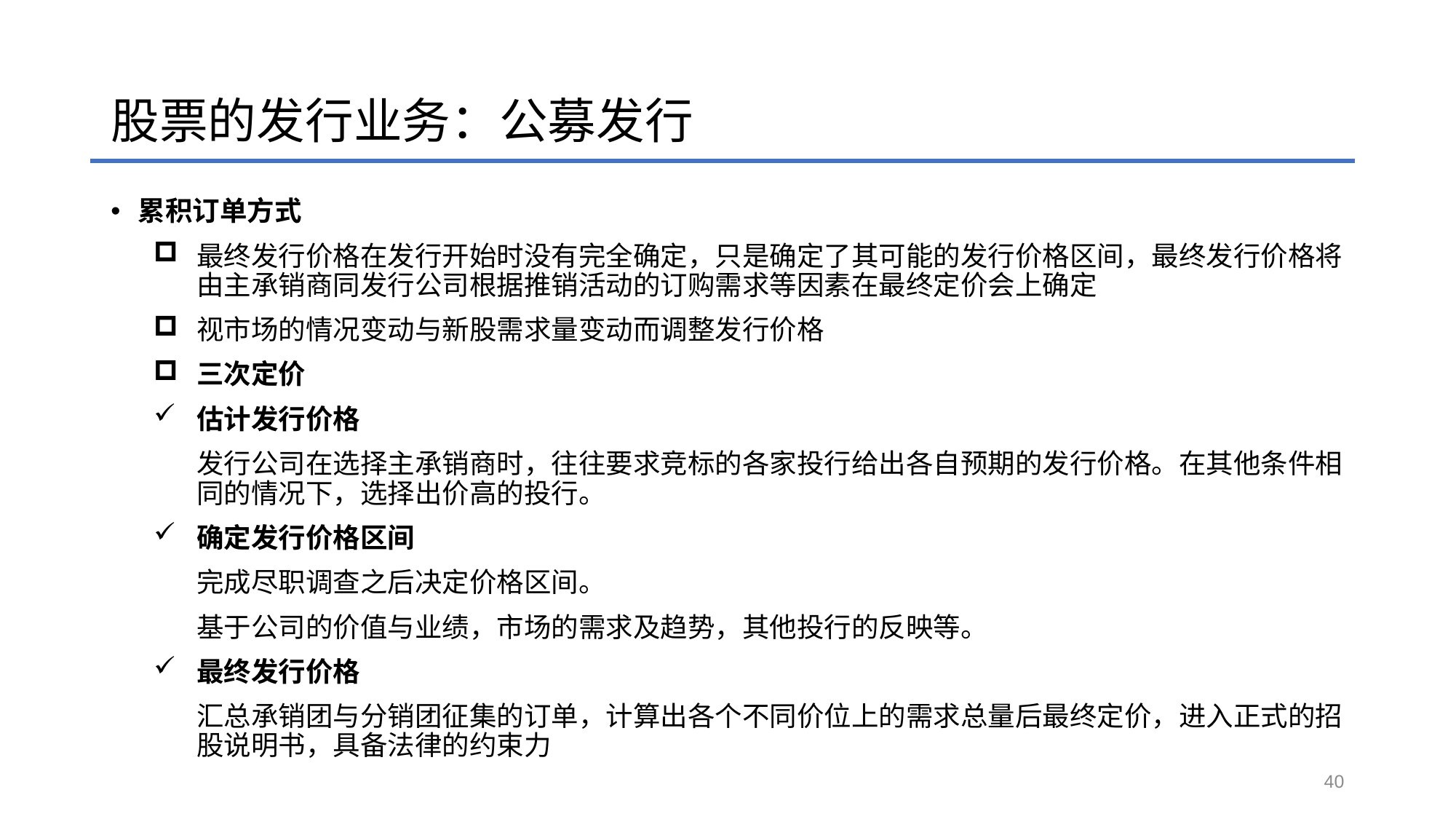

# 股票的发行业务：公募发行
累积订单方式
最终发行价格在发行开始时没有完全确定，只是确定了其可能的发行价格区间，最终发行价格将由主承销商同发行公司根据推销活动的订购需求等因素在最终定价会上确定
视市场的情况变动与新股需求量变动而调整发行价格
三次定价
估计发行价格
发行公司在选择主承销商时，往往要求竞标的各家投行给出各自预期的发行价格。在其他条件相同的情况下，选择出价高的投行。
确定发行价格区间
完成尽职调查之后决定价格区间。
基于公司的价值与业绩，市场的需求及趋势，其他投行的反映等。
最终发行价格
汇总承销团与分销团征集的订单，计算出各个不同价位上的需求总量后最终定价，进入正式的招股说明书，具备法律的约束力

40